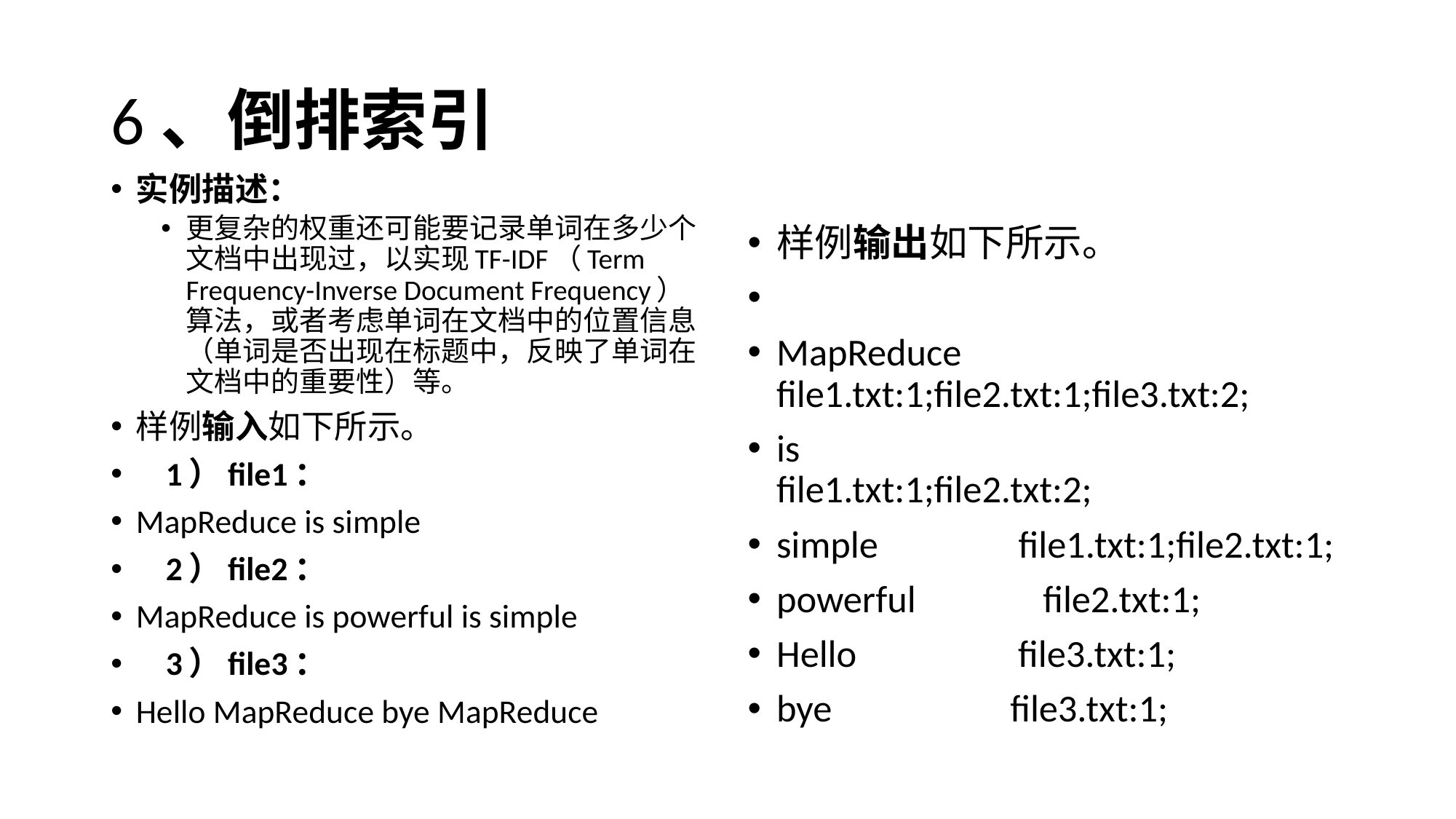

# 6、倒排索引
实例描述：
更复杂的权重还可能要记录单词在多少个文档中出现过，以实现TF-IDF（Term Frequency-Inverse Document Frequency）算法，或者考虑单词在文档中的位置信息（单词是否出现在标题中，反映了单词在文档中的重要性）等。
样例输入如下所示。
    1）file1：
MapReduce is simple
    2）file2：
MapReduce is powerful is simple
    3）file3：
Hello MapReduce bye MapReduce

样例输出如下所示。

MapReduce      file1.txt:1;file2.txt:1;file3.txt:2;
is        　　　　file1.txt:1;file2.txt:2;
simple        　  file1.txt:1;file2.txt:1;
powerful   　　 file2.txt:1;
Hello       　　 file3.txt:1;
bye       　　   file3.txt:1;